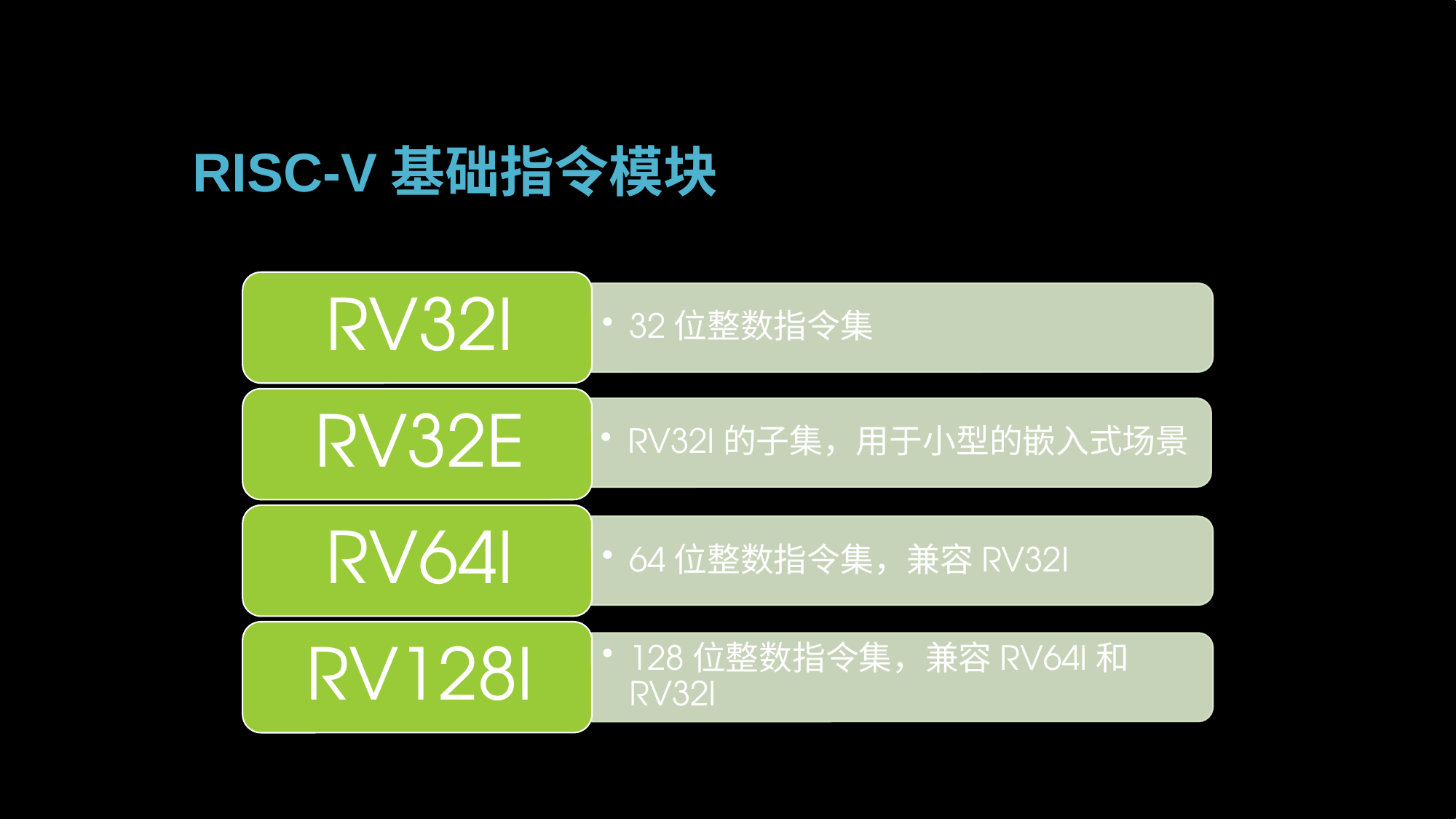

# RISC-V基础指令模块
32位整数指令集
RV32I
RV32I的子集，用于小型的嵌入式场景
RV32E
64位整数指令集，兼容RV32I
RV64I
128位整数指令集，兼容RV64I和RV32I
RV128I